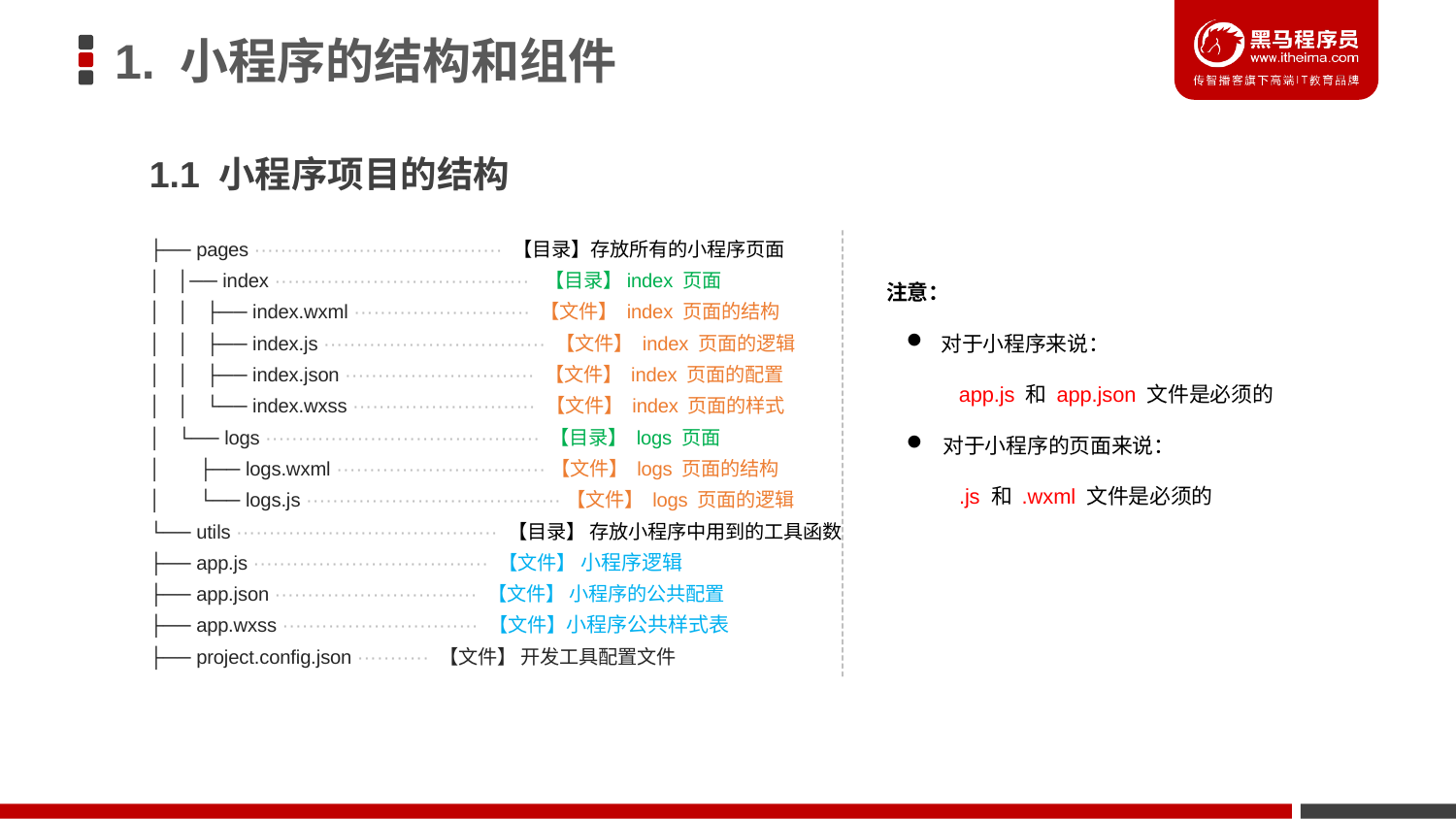

# 1. 小程序的结构和组件
1.1 小程序项目的结构
├── pages ······································ 【目录】存放所有的小程序页面
│   │── index ·······································  【目录】index 页面
│   │   ├── index.wxml ··························· 【文件】 index 页面的结构
│   │   ├── index.js ·································· 【文件】 index 页面的逻辑
│   │   ├── index.json ····························· 【文件】 index 页面的配置
│   │   └── index.wxss ···························· 【文件】 index 页面的样式
│   └── logs ·········································· 【目录】 logs 页面
│       ├── logs.wxml ································【文件】 logs 页面的结构
│       └── logs.js ·······································【文件】 logs 页面的逻辑
└── utils ········································ 【目录】 存放小程序中用到的工具函数
├── app.js ···································· 【文件】 小程序逻辑
├── app.json ······························· 【文件】 小程序的公共配置
├── app.wxss ······························ 【文件】小程序公共样式表
├── project.config.json ··········· 【文件】 开发工具配置文件
注意：
对于小程序来说：
         app.js 和 app.json 文件是必须的
对于小程序的页面来说：
         .js 和 .wxml 文件是必须的